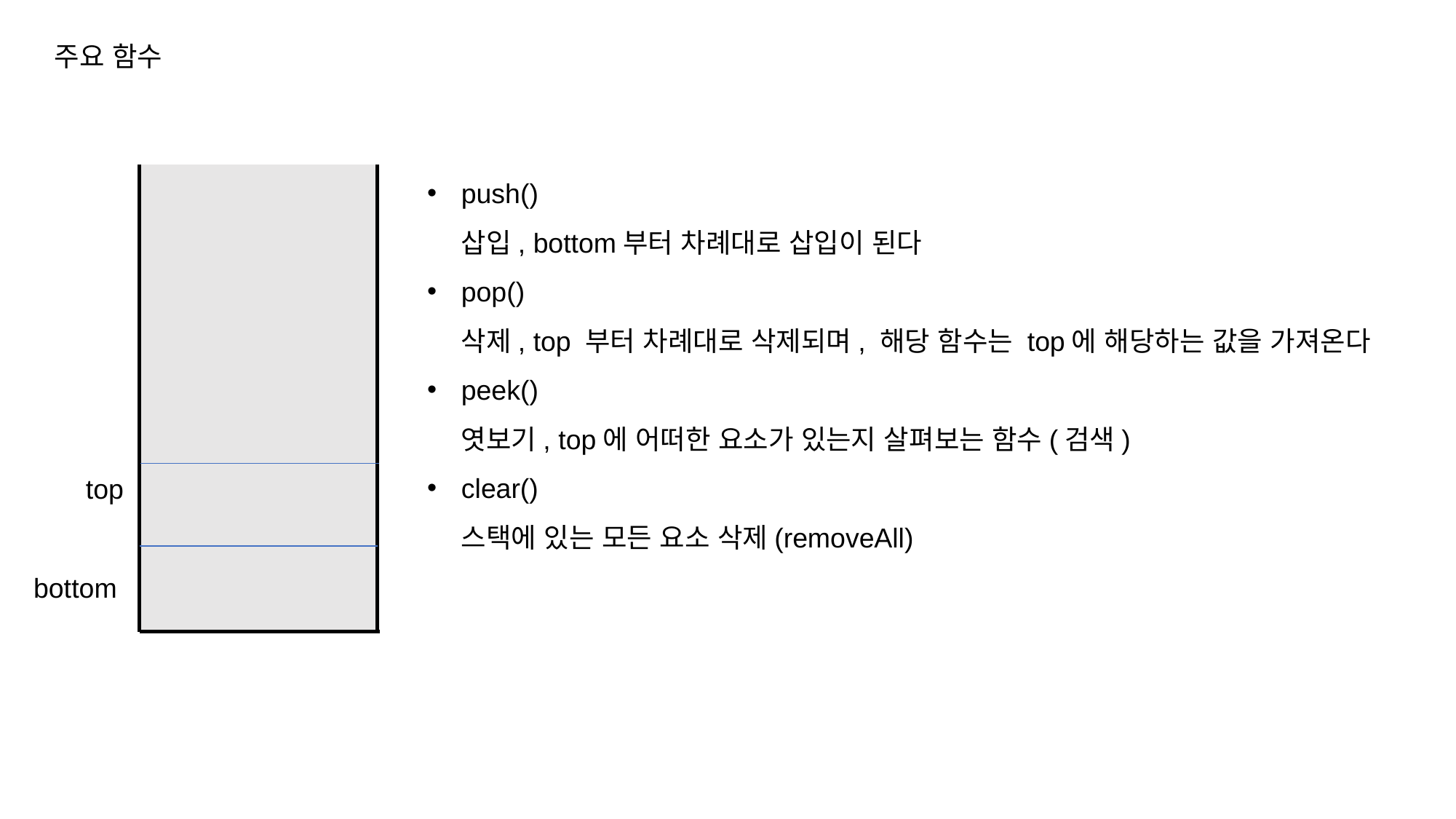

주요 함수
push()
삽입, bottom부터 차례대로 삽입이 된다
pop()
삭제, top 부터 차례대로 삭제되며, 해당 함수는 top에 해당하는 값을 가져온다
peek()
엿보기, top에 어떠한 요소가 있는지 살펴보는 함수(검색)
clear()
스택에 있는 모든 요소 삭제(removeAll)

top
bottom